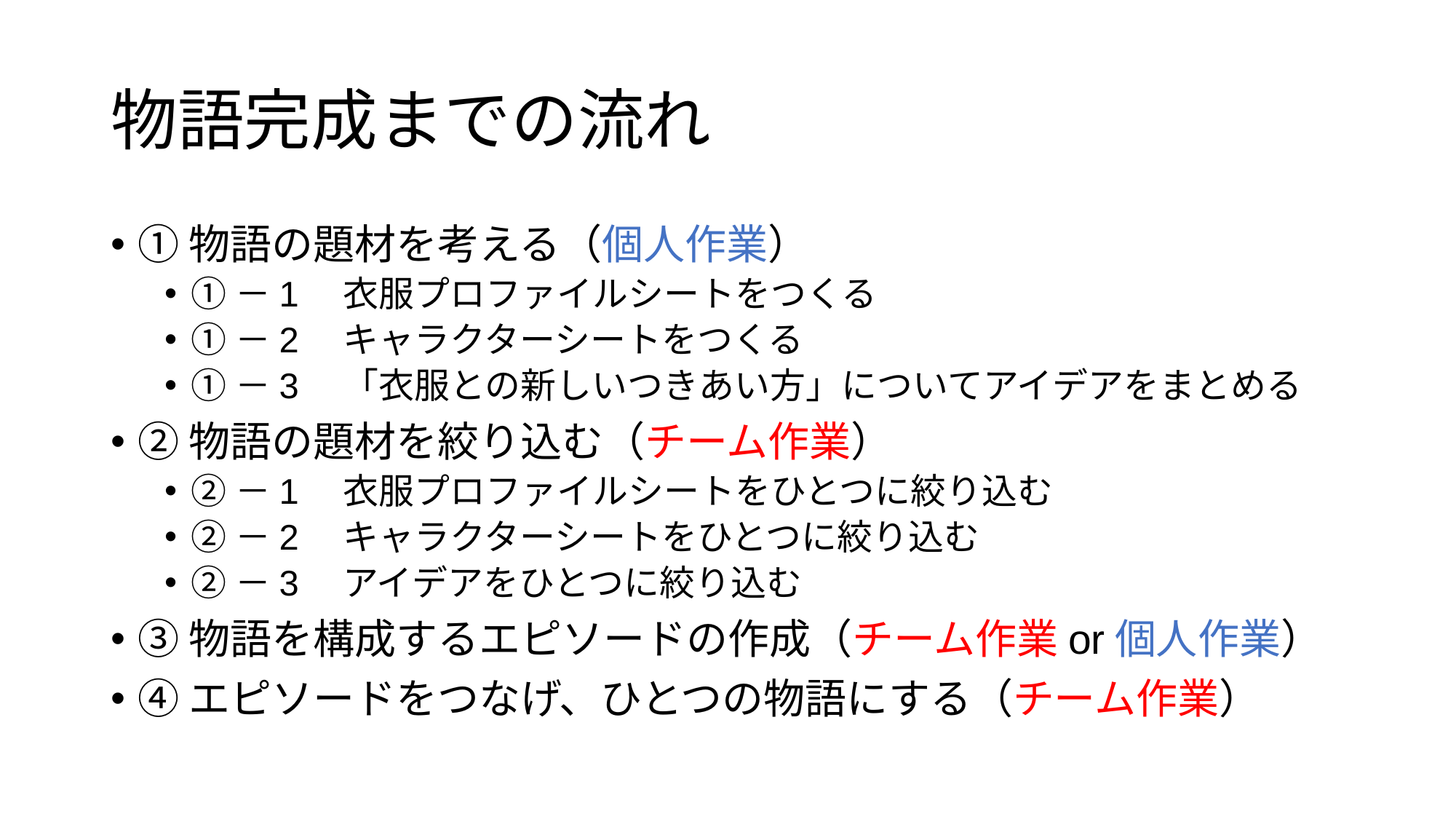

# 物語完成までの流れ
①物語の題材を考える（個人作業）
①－1　衣服プロファイルシートをつくる
①－2　キャラクターシートをつくる
①－3　「衣服との新しいつきあい方」についてアイデアをまとめる
②物語の題材を絞り込む（チーム作業）
②－1　衣服プロファイルシートをひとつに絞り込む
②－2　キャラクターシートをひとつに絞り込む
②－3　アイデアをひとつに絞り込む
③物語を構成するエピソードの作成（チーム作業or個人作業）
④エピソードをつなげ、ひとつの物語にする（チーム作業）